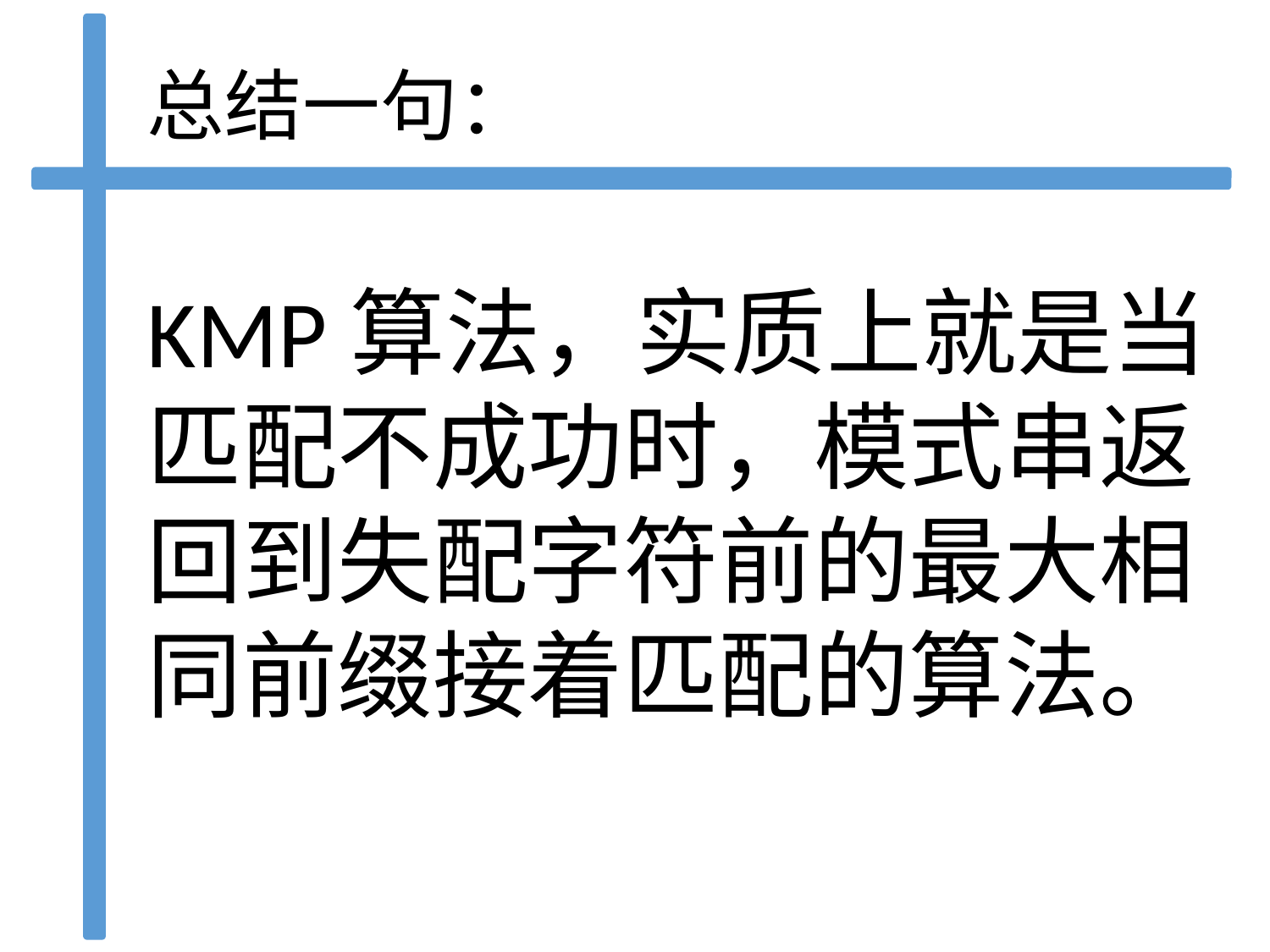

# 总结一句：
KMP算法，实质上就是当匹配不成功时，模式串返回到失配字符前的最大相同前缀接着匹配的算法。